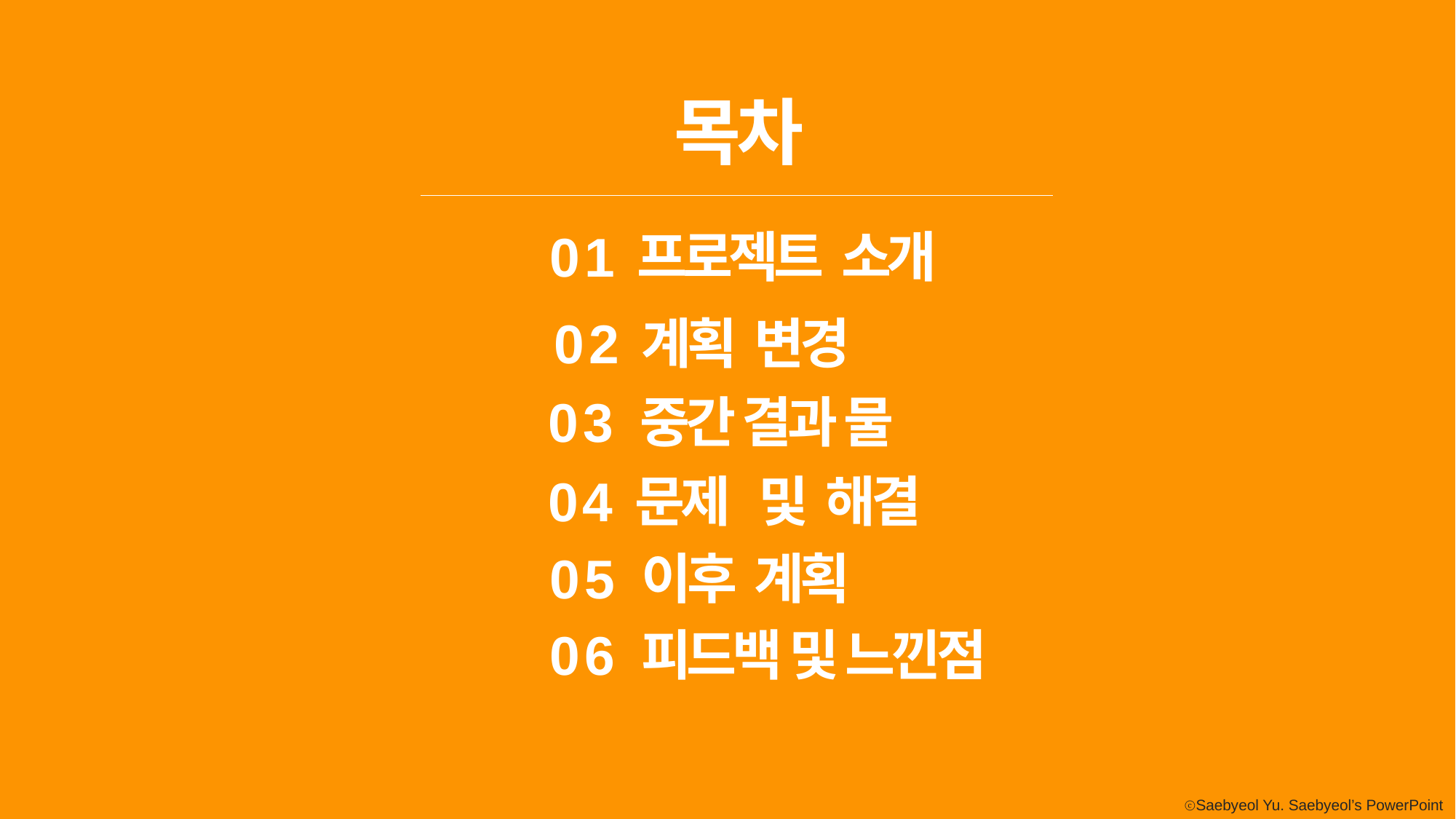

목차
01
프로젝트  소개
02
계획  변경
03
중간 결과 물
04
문제   및  해결
05
이후  계획
06
피드백 및 느낀점